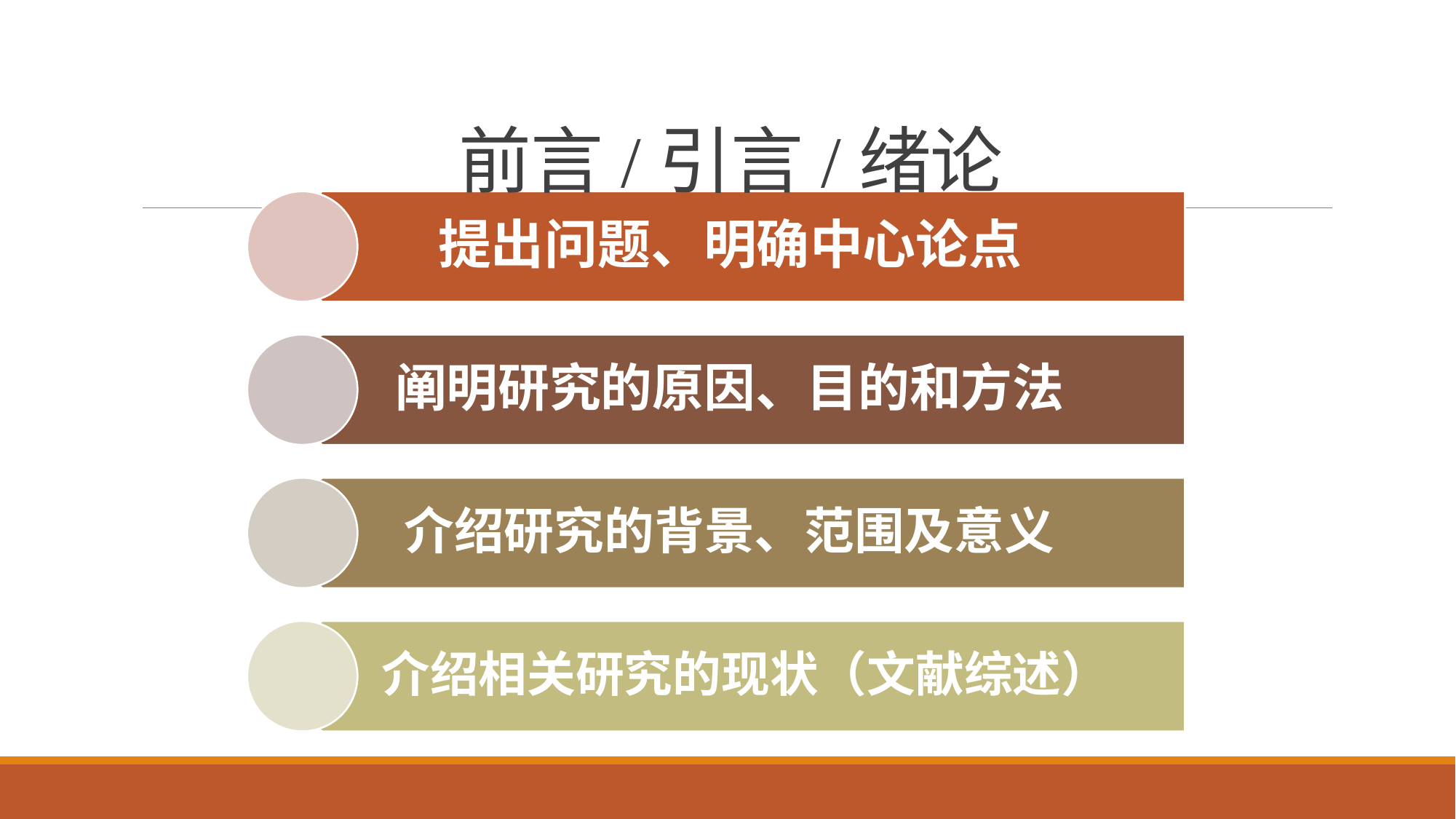

# 前言/引言/绪论
提出问题、明确中心论点
阐明研究的原因、目的和方法
介绍研究的背景、范围及意义
  介绍相关研究的现状（文献综述）